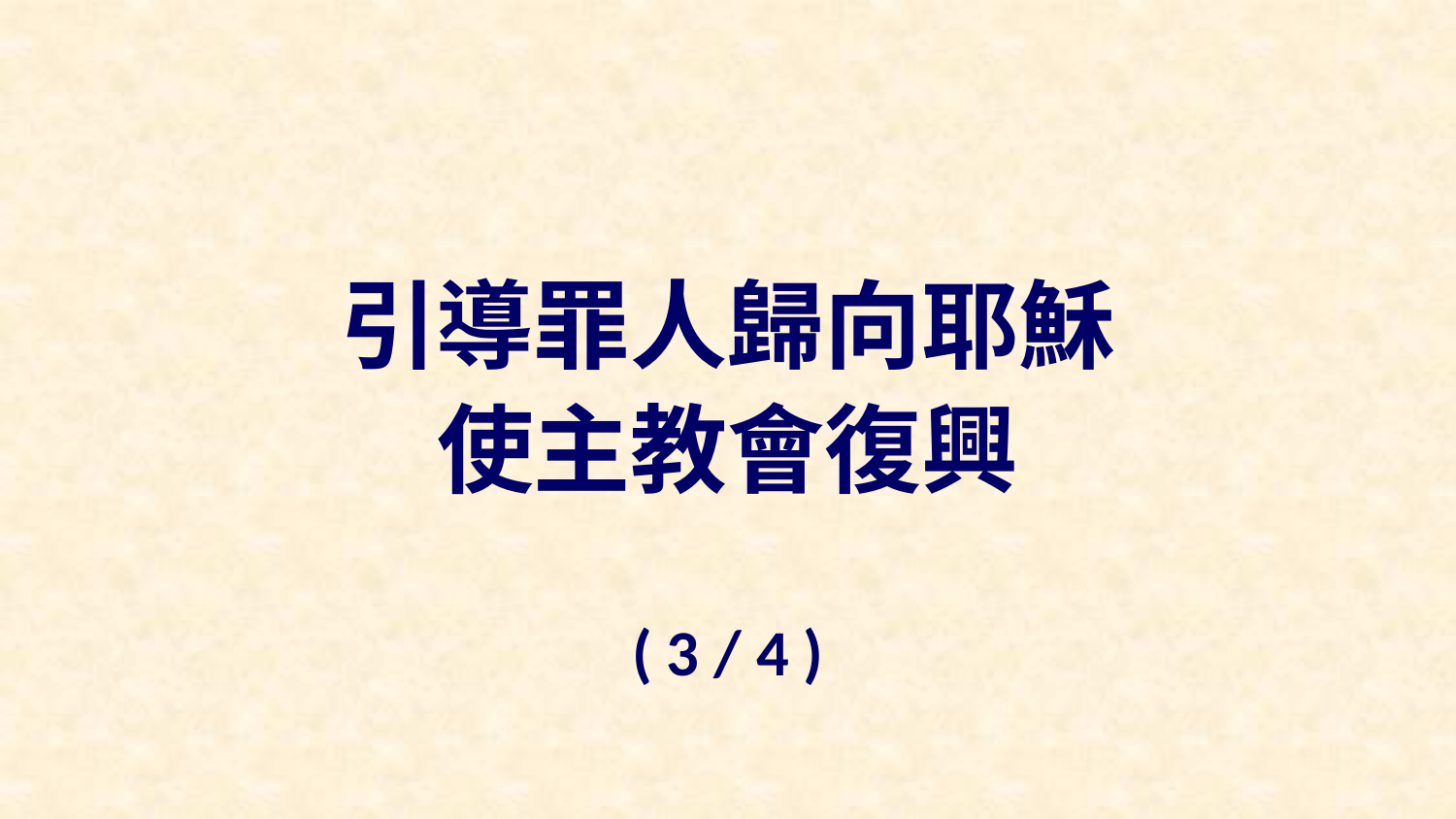

引導罪人歸向耶穌
使主教會復興
( 3 / 4 )